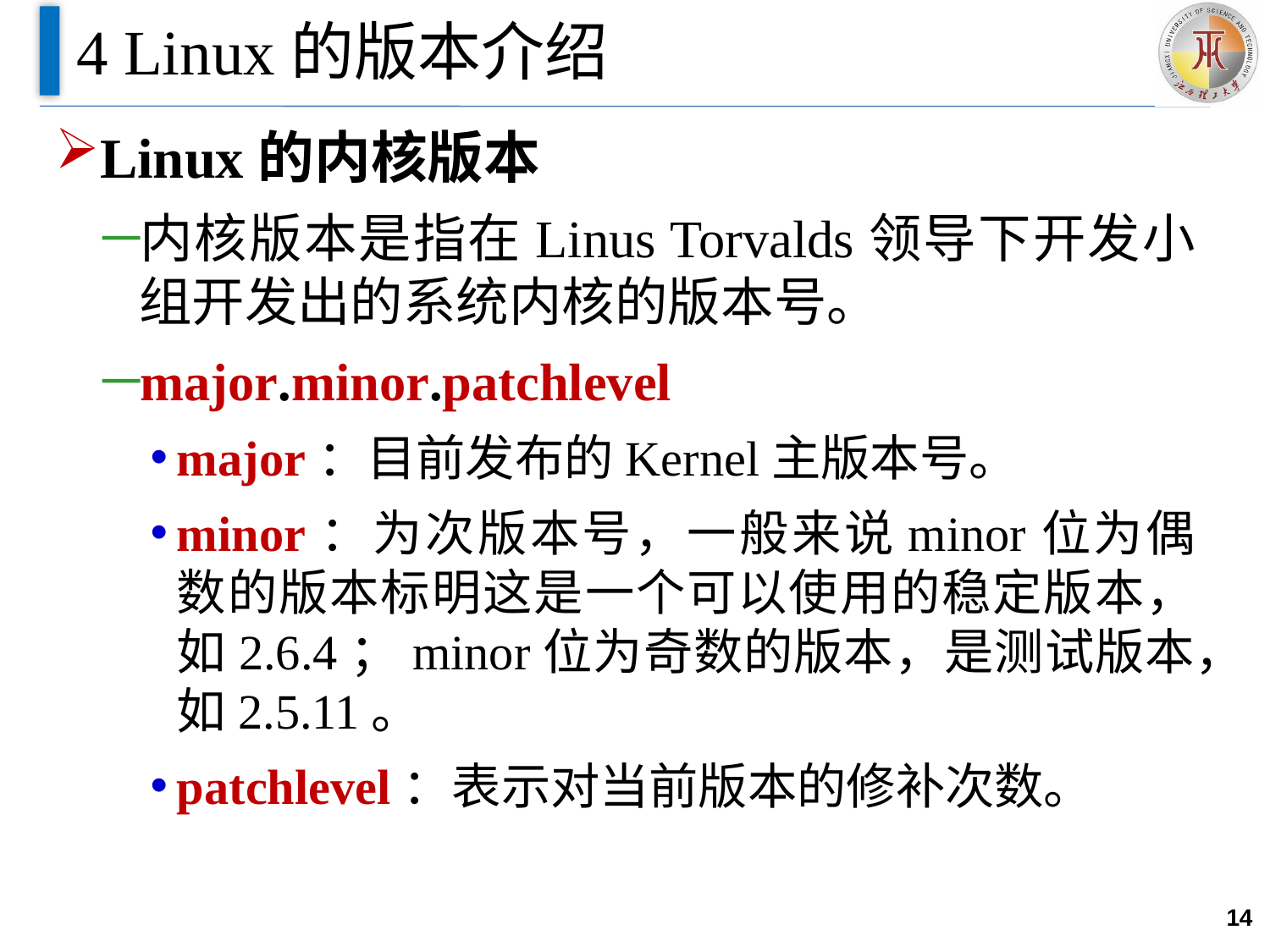

# 4 Linux的版本介绍
Linux的内核版本
内核版本是指在Linus Torvalds领导下开发小组开发出的系统内核的版本号。
major.minor.patchlevel
major：目前发布的Kernel主版本号。
minor：为次版本号，一般来说minor位为偶数的版本标明这是一个可以使用的稳定版本，如2.6.4；minor位为奇数的版本，是测试版本，如2.5.11。
patchlevel：表示对当前版本的修补次数。
14